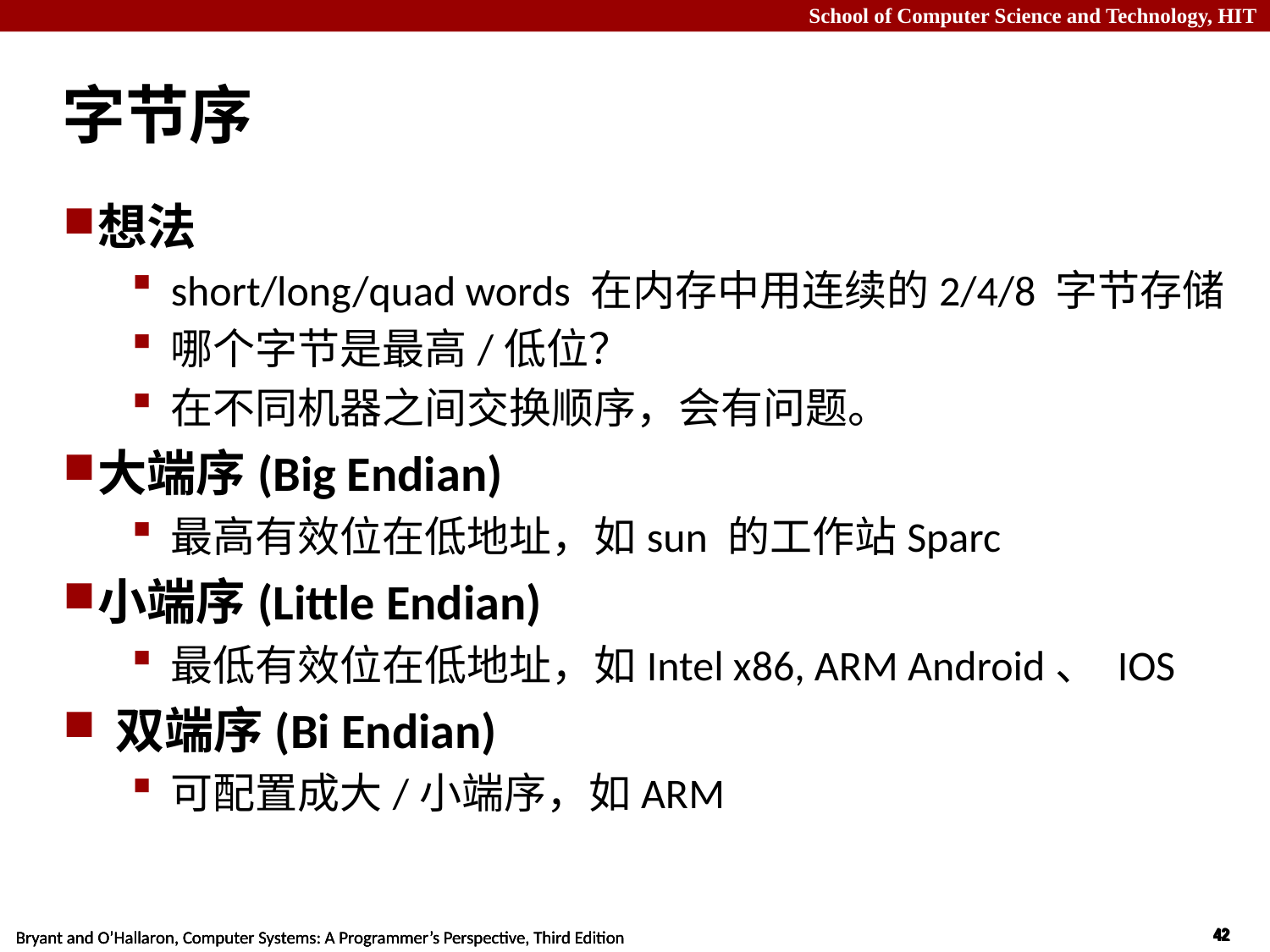

# 字节序
想法
short/long/quad words 在内存中用连续的2/4/8 字节存储
哪个字节是最高/低位？
在不同机器之间交换顺序，会有问题。
大端序(Big Endian)
最高有效位在低地址，如sun 的工作站Sparc
小端序(Little Endian)
最低有效位在低地址，如Intel x86, ARM Android、 IOS
双端序(Bi Endian)
可配置成大/小端序，如ARM